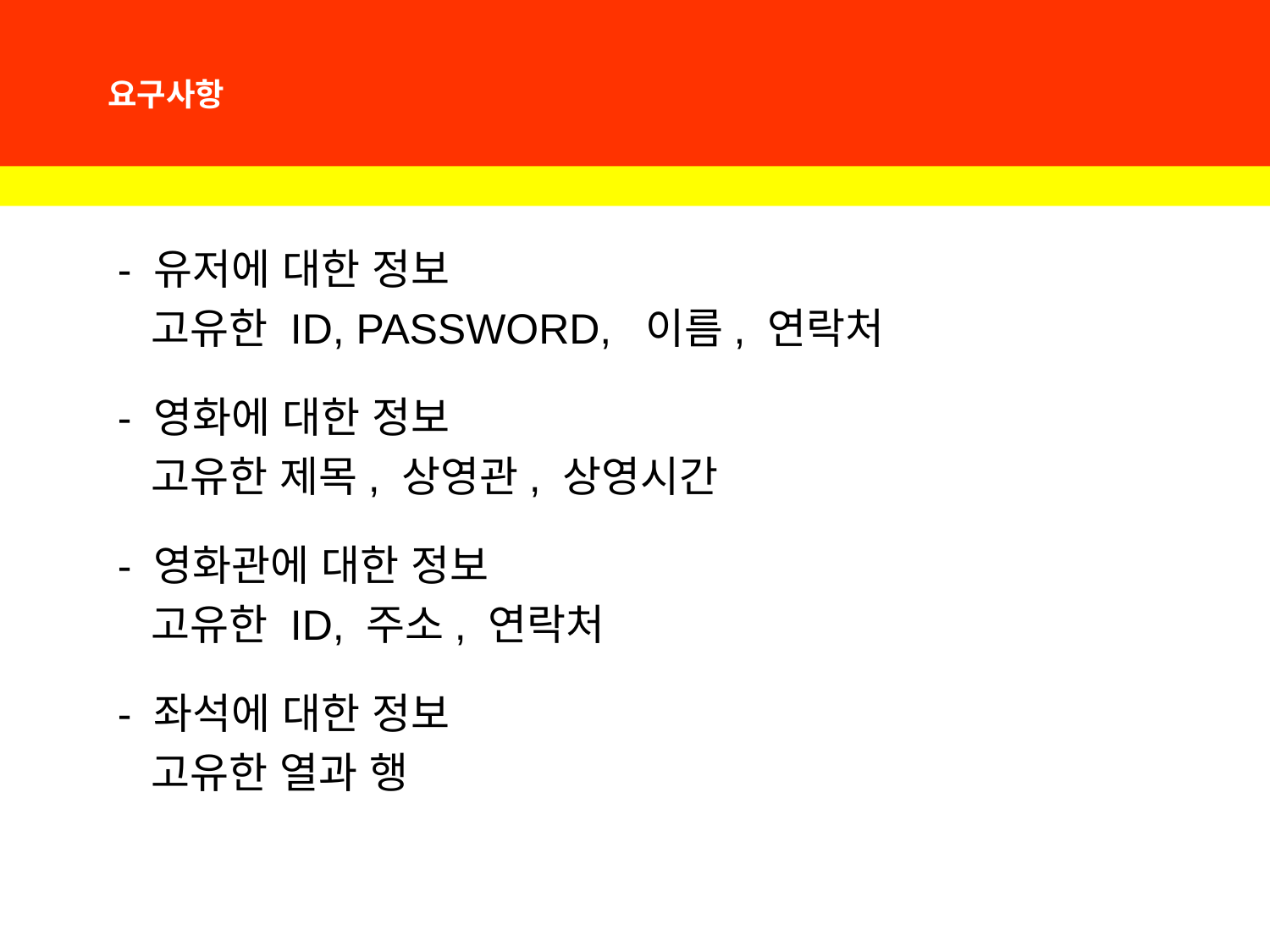

# 요구사항
- 유저에 대한 정보
  고유한 ID, PASSWORD,  이름, 연락처

- 영화에 대한 정보
  고유한 제목, 상영관, 상영시간

- 영화관에 대한 정보
  고유한 ID, 주소, 연락처

- 좌석에 대한 정보
  고유한 열과 행